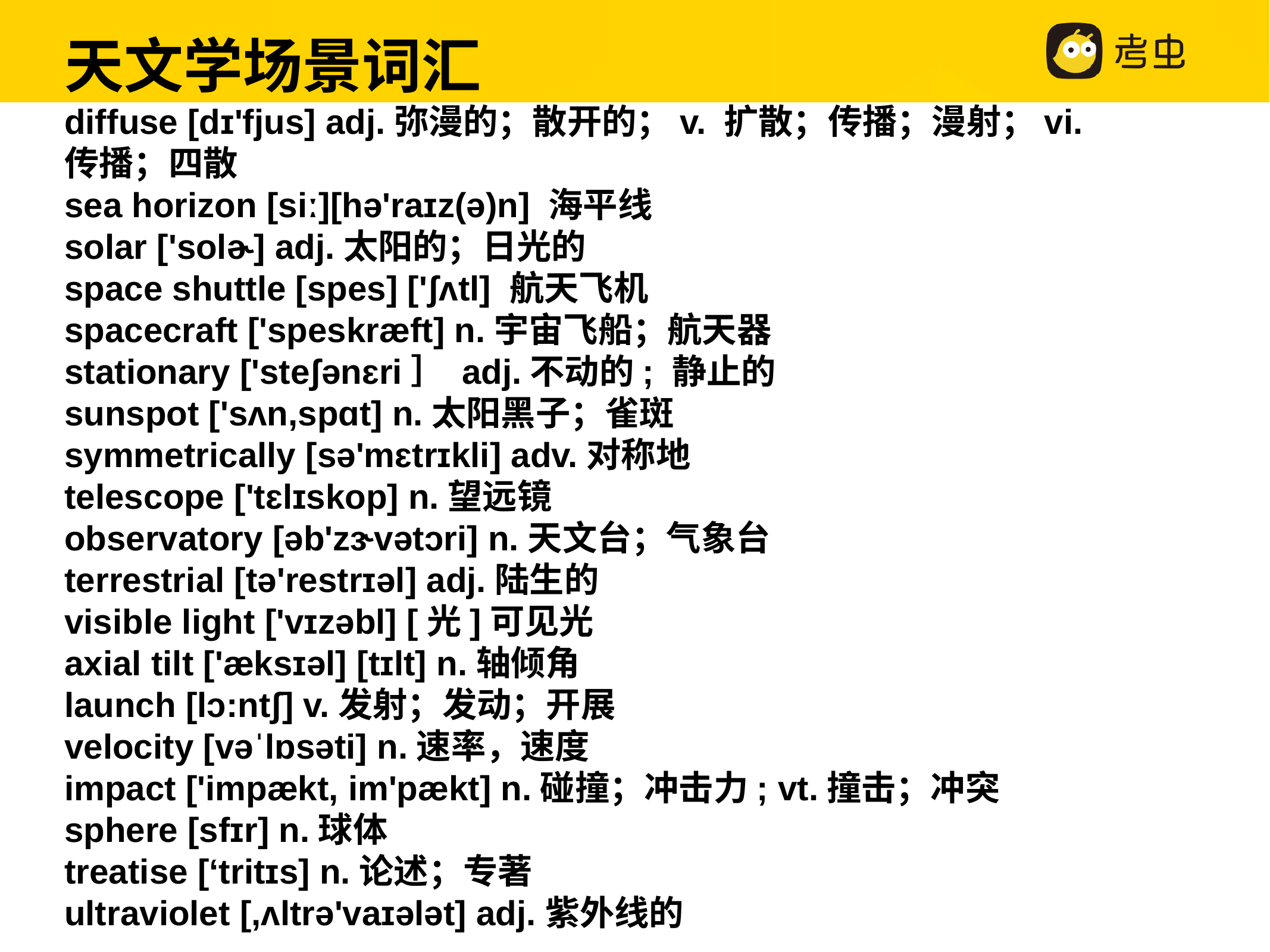

天文学场景词汇
diffuse [dɪ'fjus] adj.弥漫的；散开的；v. 扩散；传播；漫射；vi.
传播；四散
sea horizon [siː][hə'raɪz(ə)n] 海平线
solar ['solɚ] adj.太阳的；日光的
space shuttle [spes] ['ʃʌtl] 航天飞机
spacecraft ['speskræft] n.宇宙飞船；航天器
stationary ['steʃənɛri］ adj.不动的; 静止的
sunspot ['sʌn,spɑt] n.太阳黑子；雀斑
symmetrically [sə'mɛtrɪkli] adv.对称地
telescope ['tɛlɪskop] n.望远镜
observatory [əb'zɝvətɔri] n.天文台；气象台
terrestrial [tə'restrɪəl] adj.陆生的
visible light ['vɪzəbl] [光]可见光
axial tilt ['æksɪəl] [tɪlt] n.轴倾角
launch [lɔ:ntʃ] v.发射；发动；开展
velocity [vəˈlɒsəti] n.速率，速度
impact ['impækt, im'pækt] n.碰撞；冲击力; vt.撞击；冲突
sphere [sfɪr] n.球体
treatise [‘tritɪs] n.论述；专著
ultraviolet [,ʌltrə'vaɪələt] adj.紫外线的